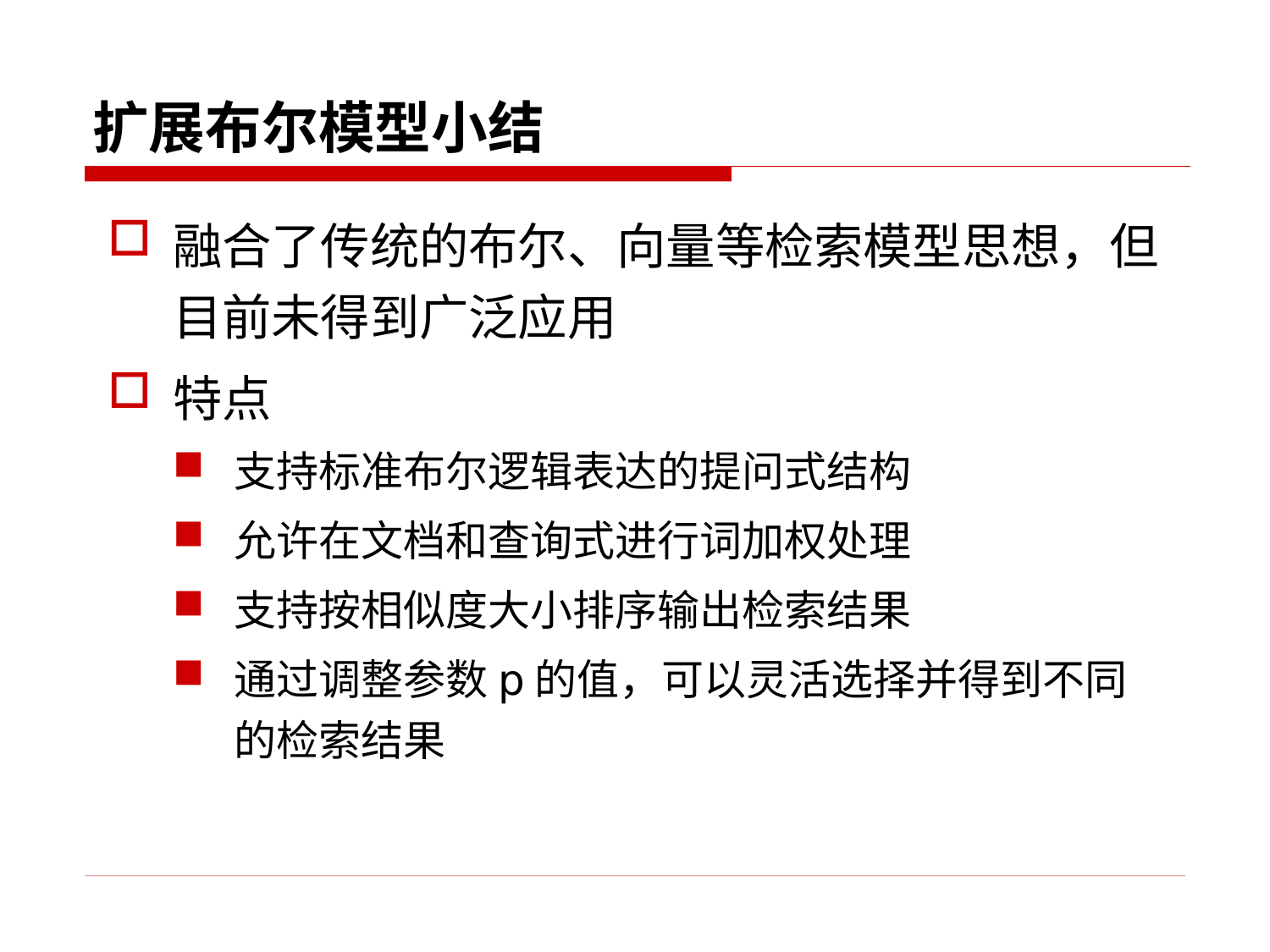

# 扩展布尔模型小结
融合了传统的布尔、向量等检索模型思想，但目前未得到广泛应用
特点
支持标准布尔逻辑表达的提问式结构
允许在文档和查询式进行词加权处理
支持按相似度大小排序输出检索结果
通过调整参数p的值，可以灵活选择并得到不同的检索结果